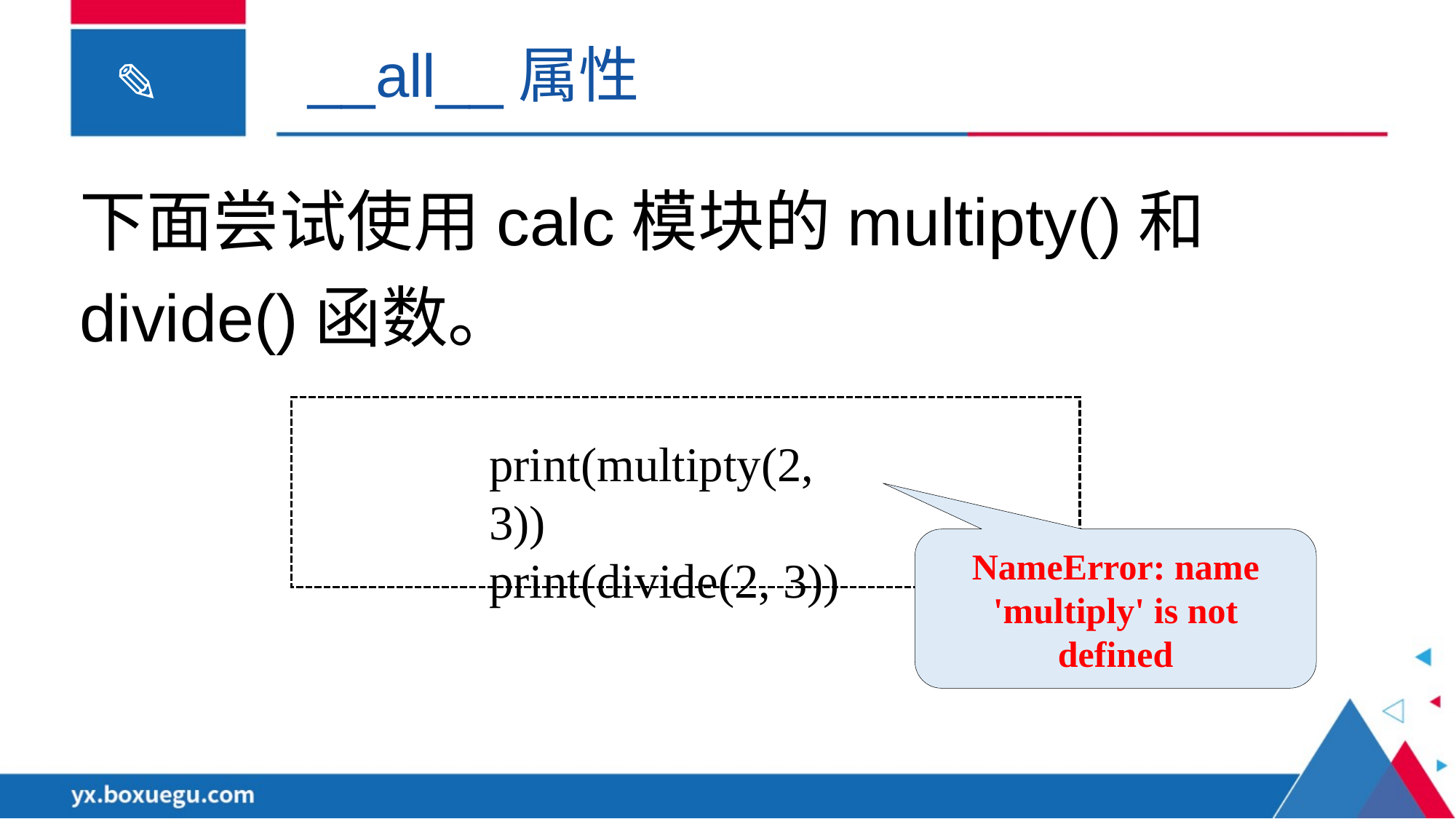

__all__属性
下面尝试使用calc模块的multipty()和divide()函数。

print(multipty(2, 3))
print(divide(2, 3))
NameError: name 'multiply' is not defined